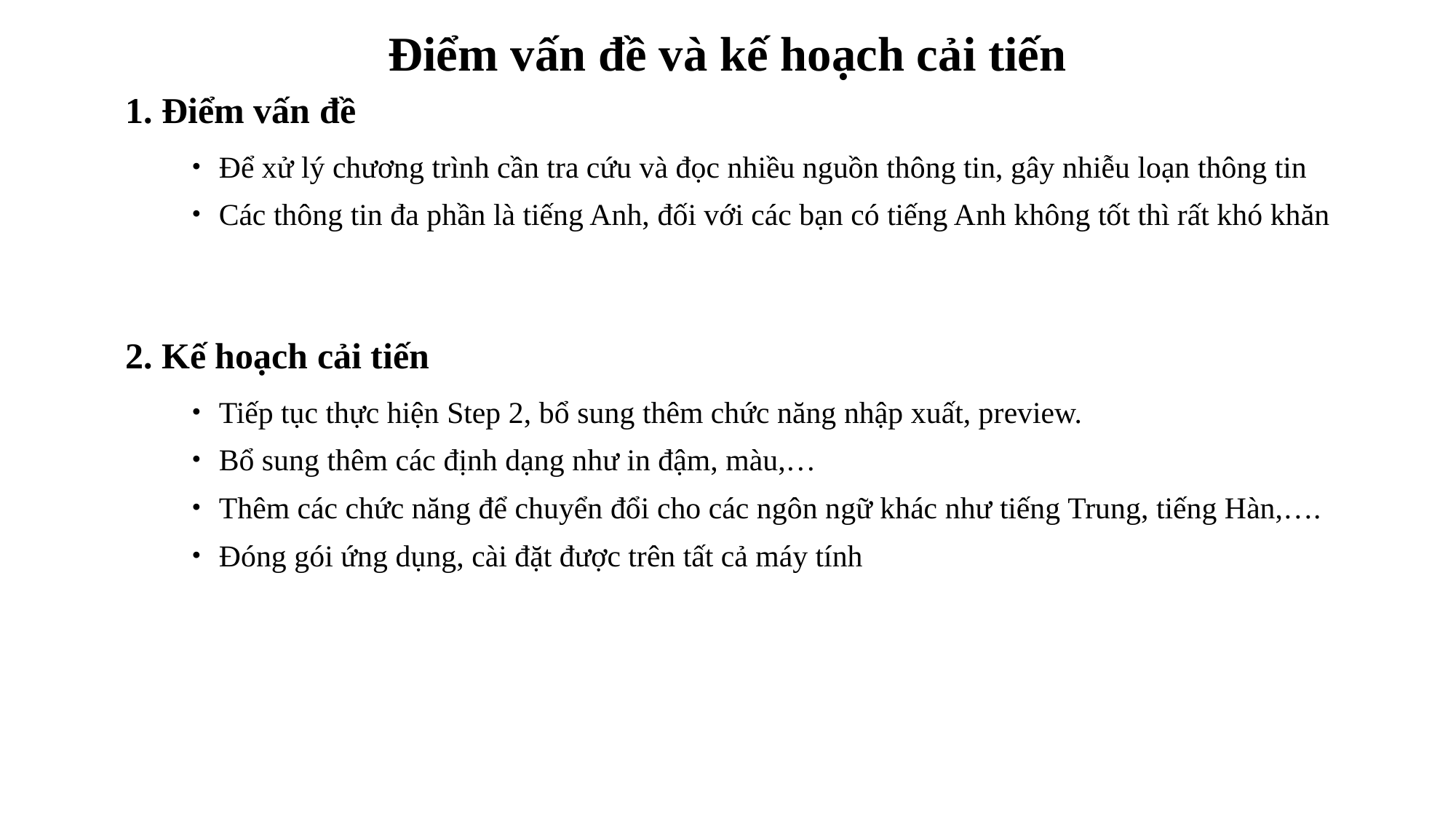

# Điểm vấn đề và kế hoạch cải tiến
1. Điểm vấn đề

・Để xử lý chương trình cần tra cứu và đọc nhiều nguồn thông tin, gây nhiễu loạn thông tin
・Các thông tin đa phần là tiếng Anh, đối với các bạn có tiếng Anh không tốt thì rất khó khăn
2. Kế hoạch cải tiến

・Tiếp tục thực hiện Step 2, bổ sung thêm chức năng nhập xuất, preview.
・Bổ sung thêm các định dạng như in đậm, màu,…
・Thêm các chức năng để chuyển đổi cho các ngôn ngữ khác như tiếng Trung, tiếng Hàn,….
・Đóng gói ứng dụng, cài đặt được trên tất cả máy tính